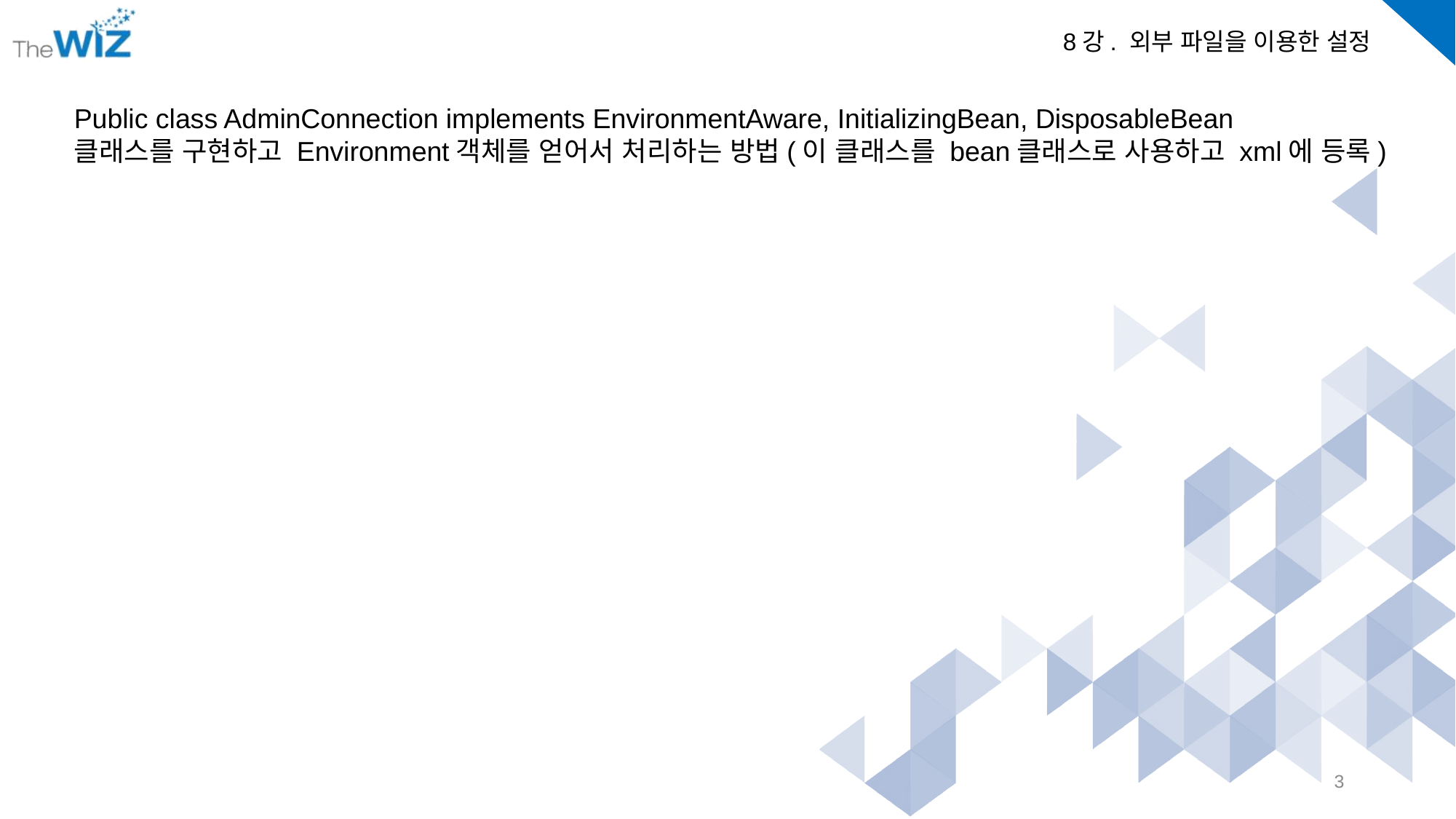

Public class AdminConnection implements EnvironmentAware, InitializingBean, DisposableBean
클래스를 구현하고 Environment객체를 얻어서 처리하는 방법(이 클래스를 bean클래스로 사용하고 xml에 등록)
3